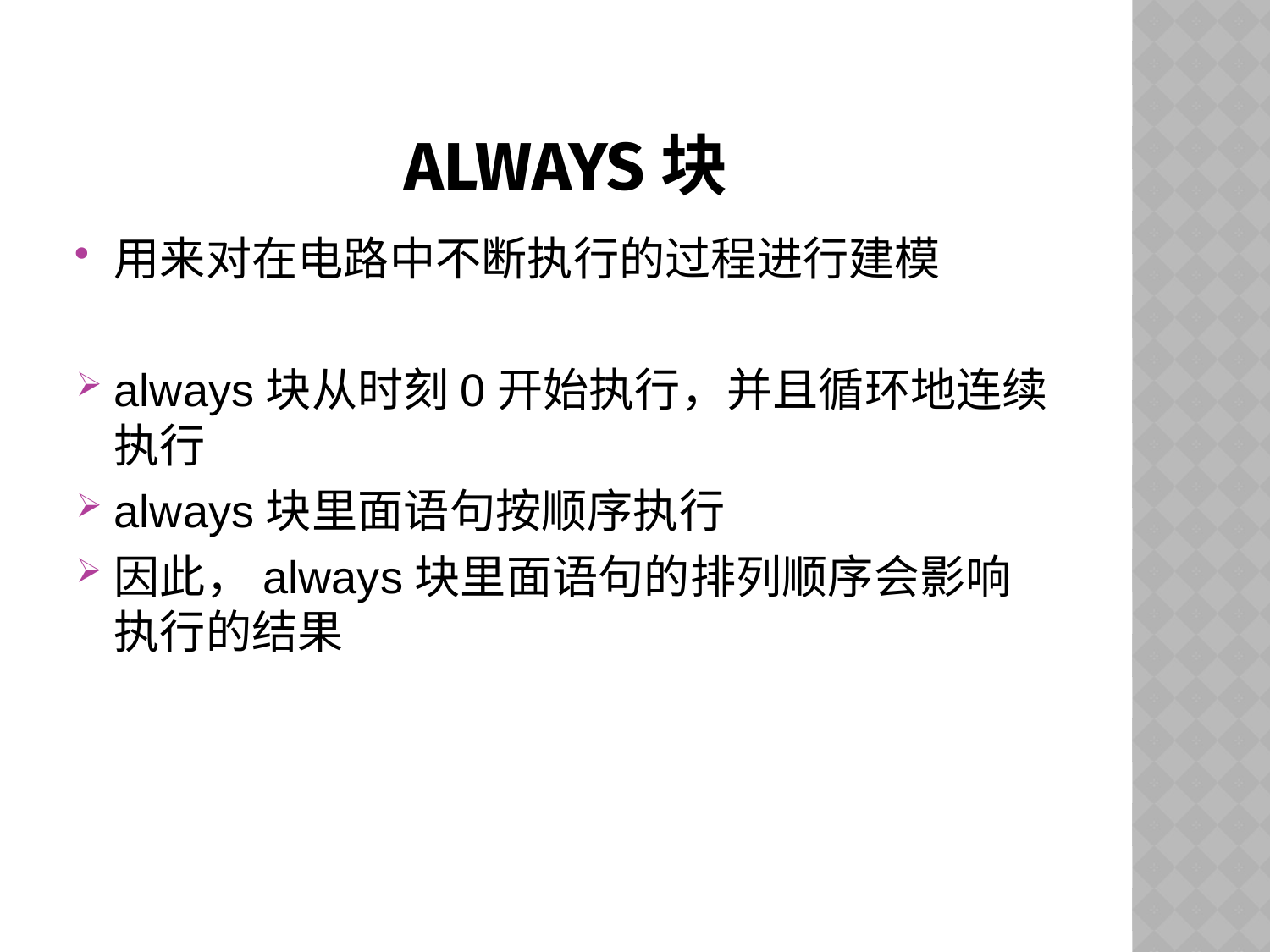

# always块
用来对在电路中不断执行的过程进行建模

always块从时刻0开始执行，并且循环地连续执行
always块里面语句按顺序执行
因此，always块里面语句的排列顺序会影响执行的结果